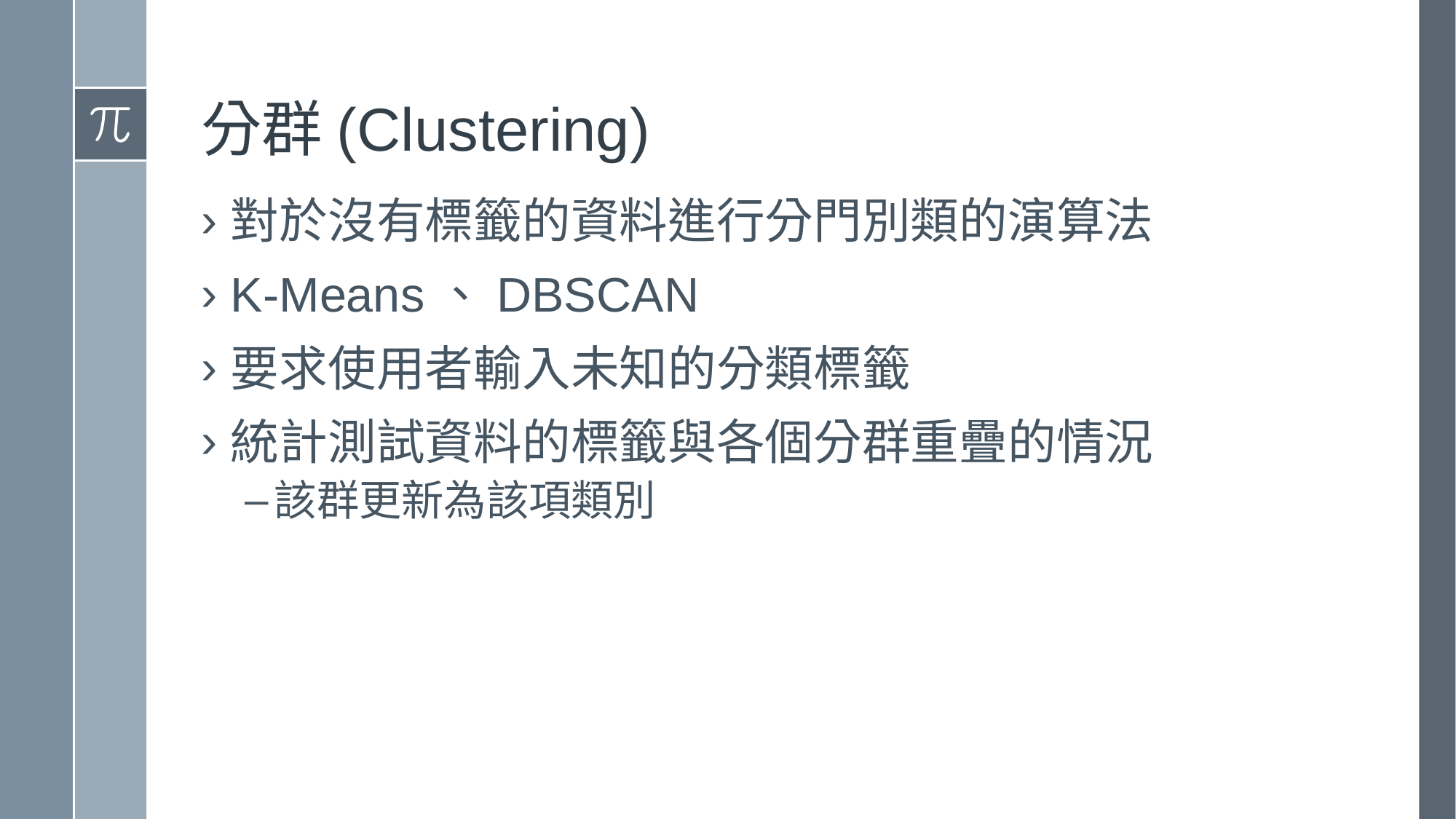

# 分群(Clustering)
對於沒有標籤的資料進行分門別類的演算法
K-Means、DBSCAN
要求使用者輸入未知的分類標籤
統計測試資料的標籤與各個分群重疊的情況
該群更新為該項類別